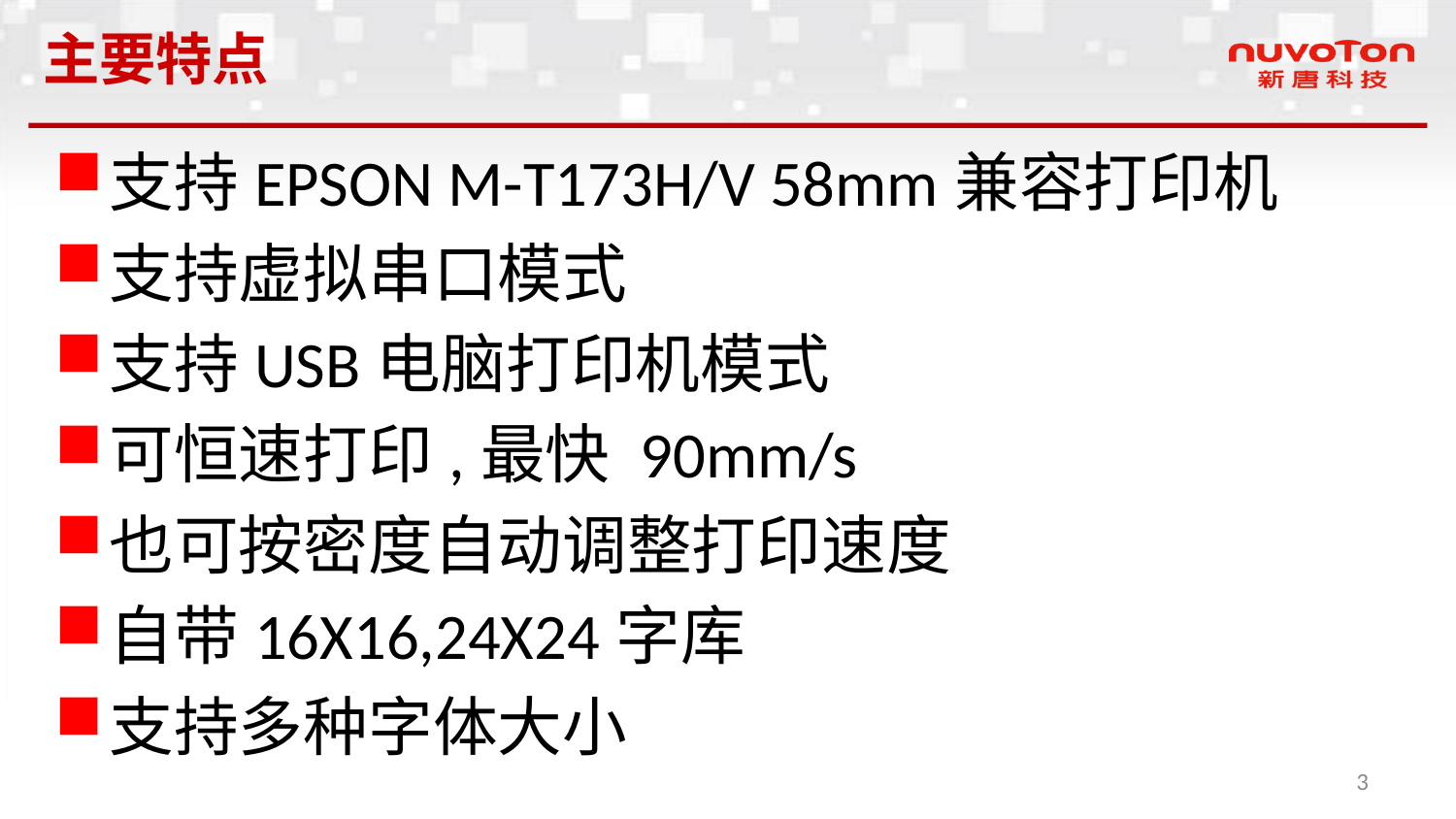

主要特点
支持EPSON M-T173H/V 58mm兼容打印机
支持虚拟串口模式
支持USB电脑打印机模式
可恒速打印,最快 90mm/s
也可按密度自动调整打印速度
自带16X16,24X24字库
支持多种字体大小